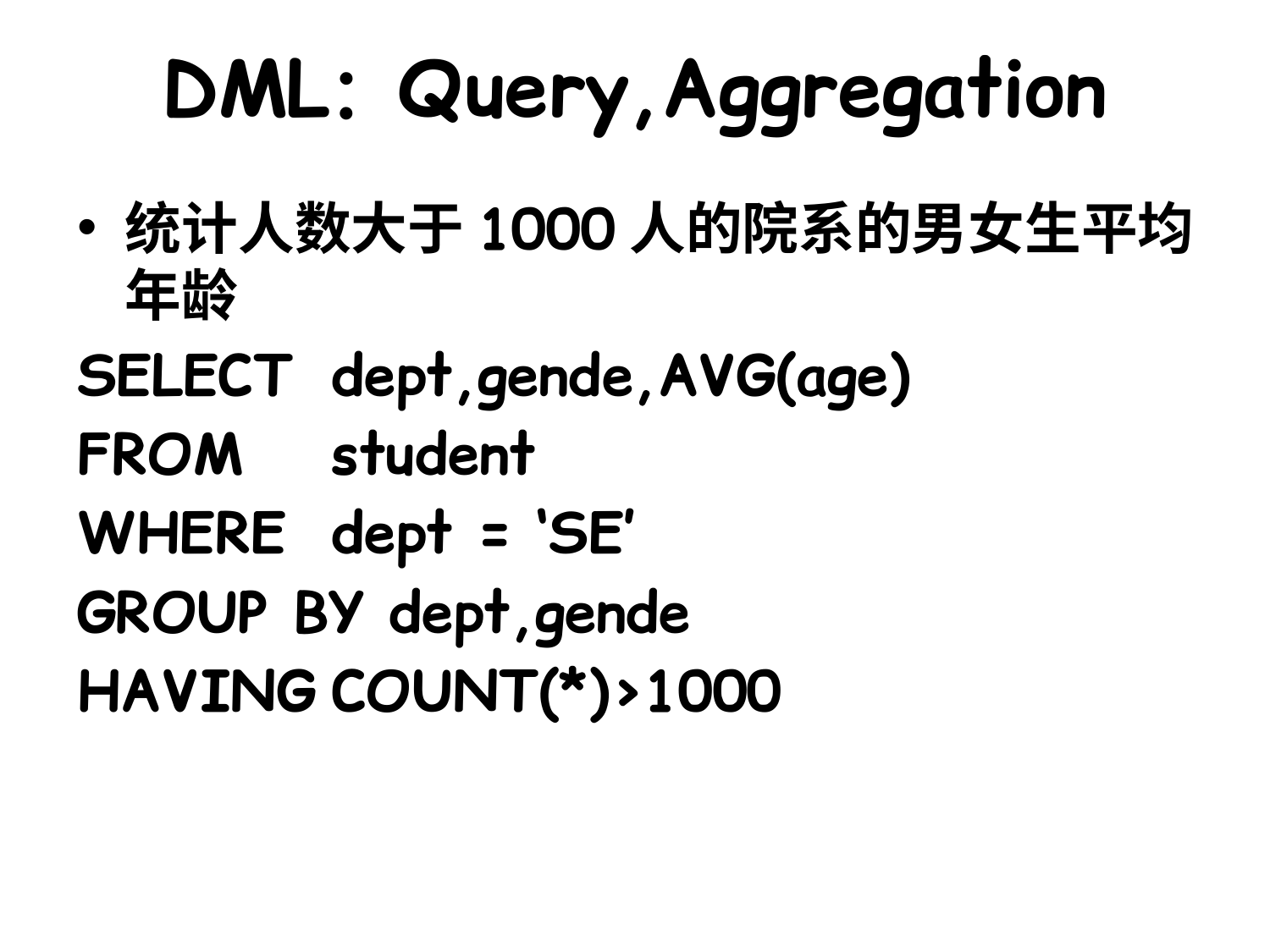

DML: Query,Aggregation
统计人数大于1000人的院系的男女生平均年龄
SELECT 	dept,gende,AVG(age)
FROM	student
WHERE	dept = ‘SE’
GROUP BY dept,gende
HAVING	COUNT(*)>1000